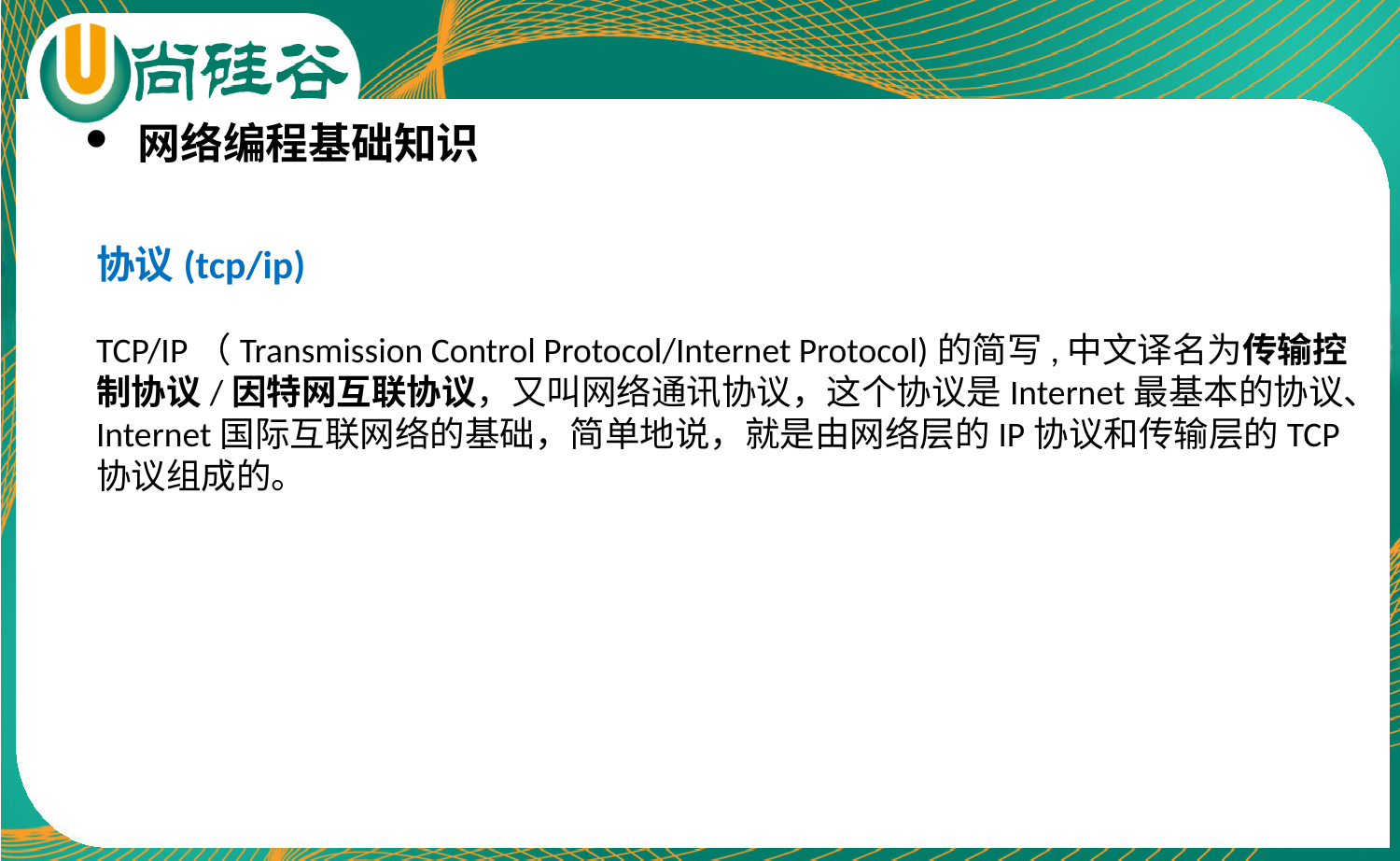

网络编程基础知识

协议(tcp/ip)

TCP/IP（Transmission Control Protocol/Internet Protocol)的简写,中文译名为传输控制协议/因特网互联协议，又叫网络通讯协议，这个协议是Internet最基本的协议、Internet国际互联网络的基础，简单地说，就是由网络层的IP协议和传输层的TCP协议组成的。